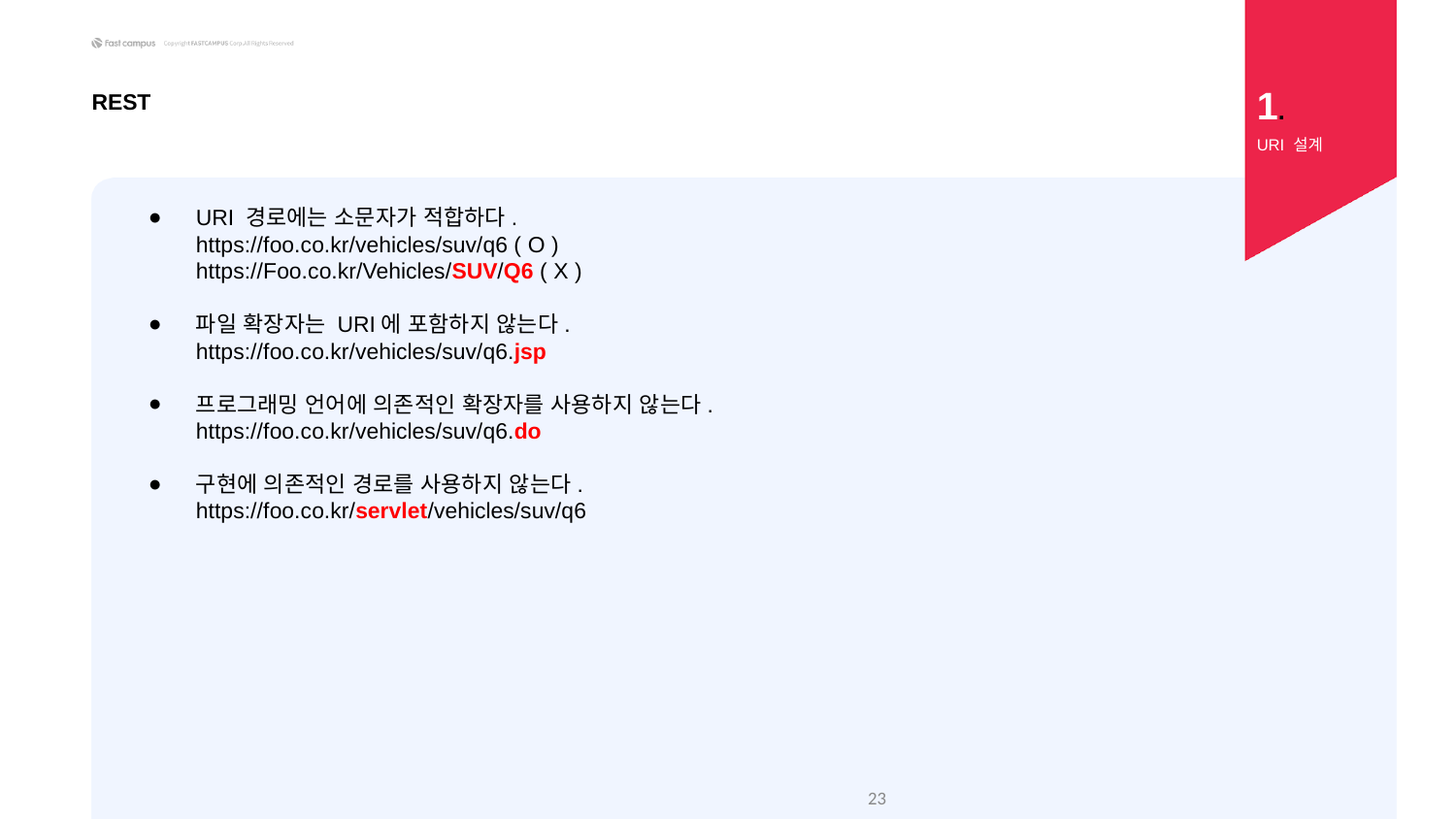

1.
REST
URI 설계

URI 경로에는 소문자가 적합하다.
https://foo.co.kr/vehicles/suv/q6 ( O )
https://Foo.co.kr/Vehicles/SUV/Q6 ( X )
파일 확장자는 URI에 포함하지 않는다.
https://foo.co.kr/vehicles/suv/q6.jsp
프로그래밍 언어에 의존적인 확장자를 사용하지 않는다.
https://foo.co.kr/vehicles/suv/q6.do
구현에 의존적인 경로를 사용하지 않는다.
https://foo.co.kr/servlet/vehicles/suv/q6

23